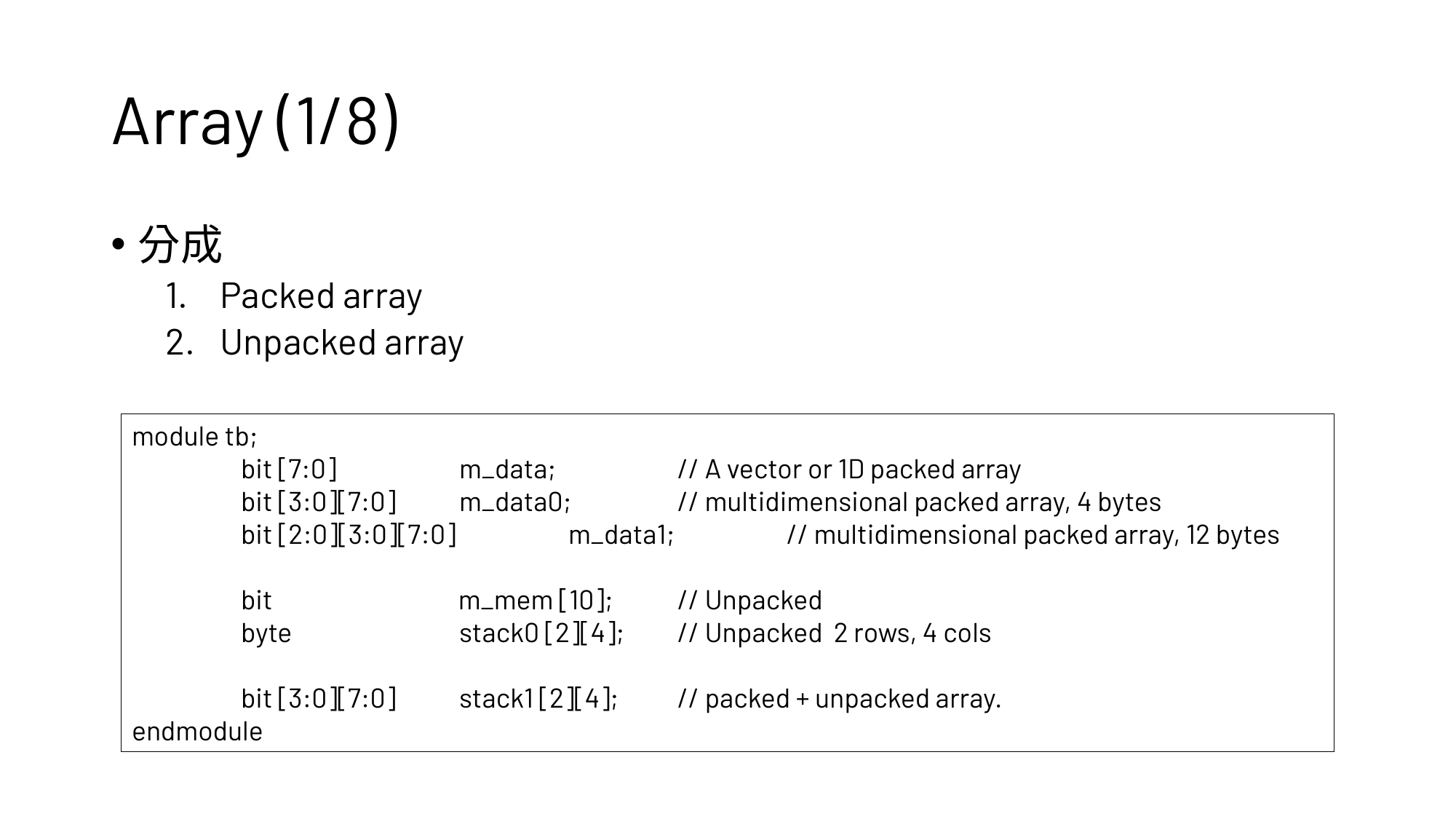

# Array (1/8)
分成
Packed array
Unpacked array
module tb;
	bit [7:0] 	                    m_data;                 	// A vector or 1D packed array
                    bit [3:0][7:0] 	m_data0;	// multidimensional packed array, 4 bytes
                    bit [2:0][3:0][7:0] 	m_data1; 	// multidimensional packed array, 12 bytes

                    bit                                  m_mem [10]; 	// Unpacked
                    byte 	                    stack0 [2][4]; 	// Unpacked  2 rows, 4 cols

                    bit [3:0][7:0] 	stack1 [2][4]; 	// packed + unpacked array.
endmodule